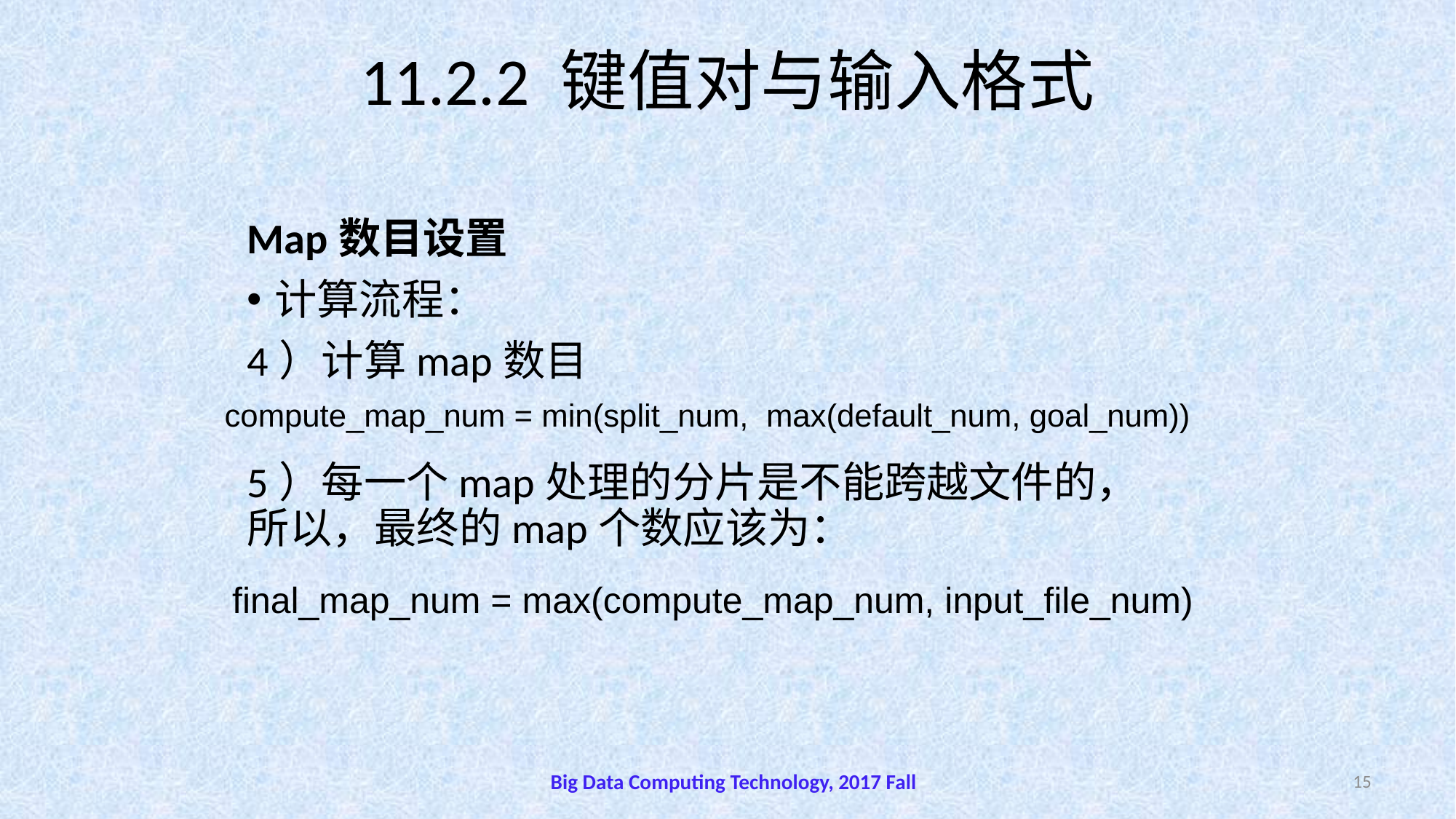

# 11.2.2 键值对与输入格式
Map数目设置
计算流程：
4）计算map数目

5）每一个map处理的分片是不能跨越文件的，所以，最终的map个数应该为：

compute_map_num = min(split_num,  max(default_num, goal_num))
final_map_num = max(compute_map_num, input_file_num)

Big Data Computing Technology, 2017 Fall
15